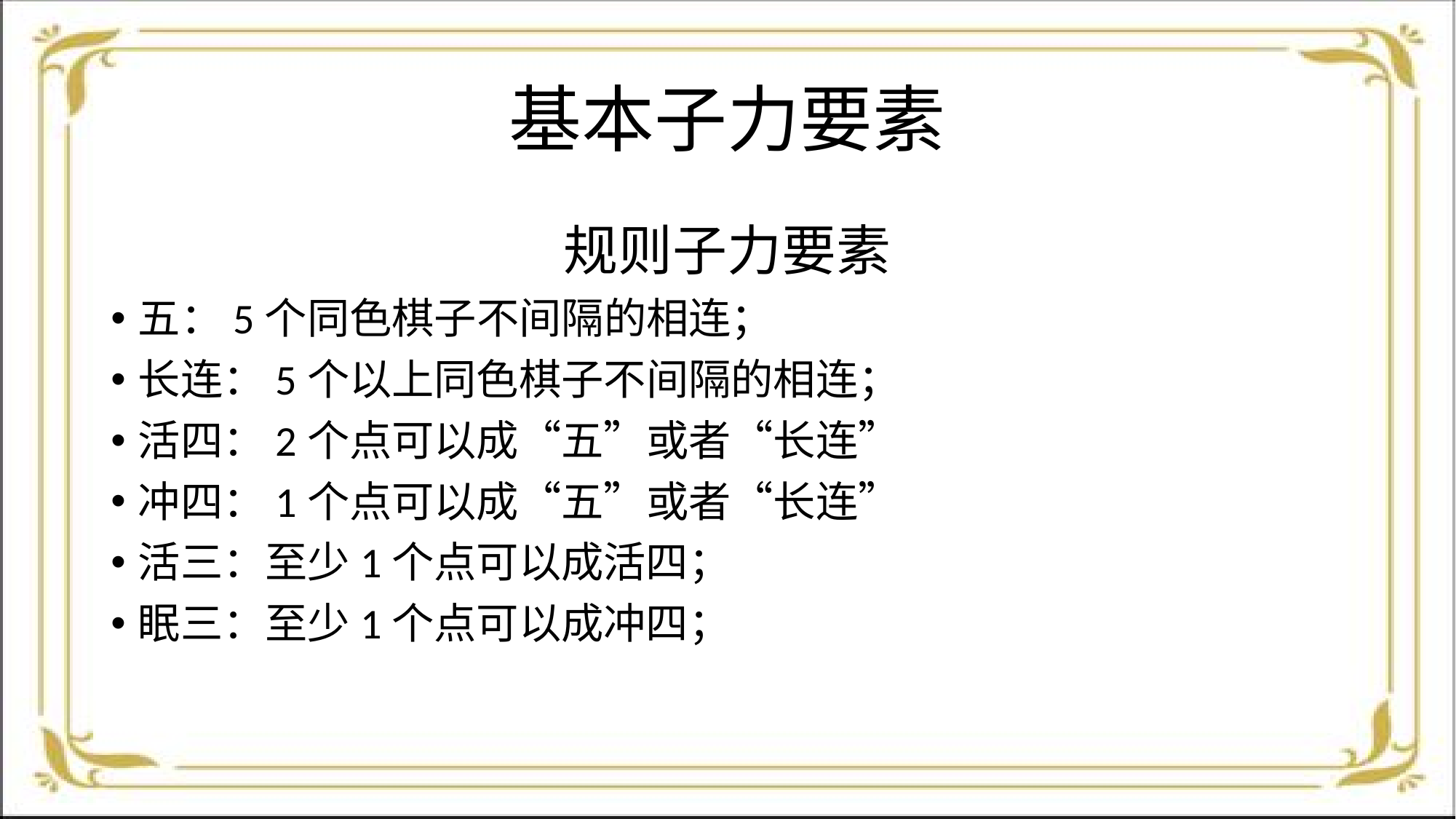

# 基本子力要素
规则子力要素
五：5个同色棋子不间隔的相连；
长连：5个以上同色棋子不间隔的相连；
活四：2个点可以成“五”或者“长连”
冲四：1个点可以成“五”或者“长连”
活三：至少1个点可以成活四；
眠三：至少1个点可以成冲四；